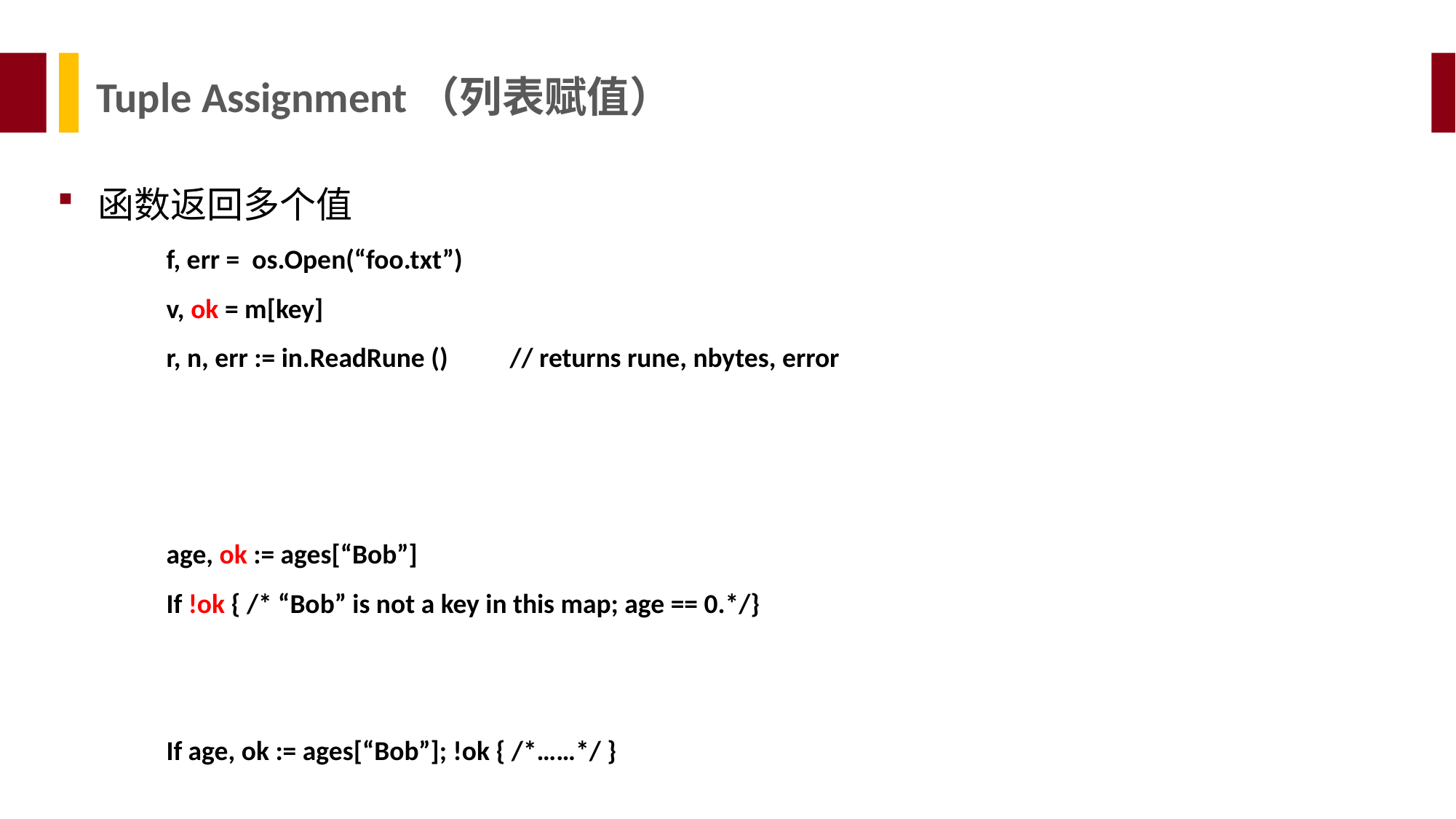

Tuple Assignment（列表赋值）
函数返回多个值
f, err =  os.Open(“foo.txt”)
v, ok = m[key]
r, n, err := in.ReadRune ()          // returns rune, nbytes, error

age, ok := ages[“Bob”]
If !ok { /* “Bob” is not a key in this map; age == 0.*/}

If age, ok := ages[“Bob”]; !ok { /*……*/ }